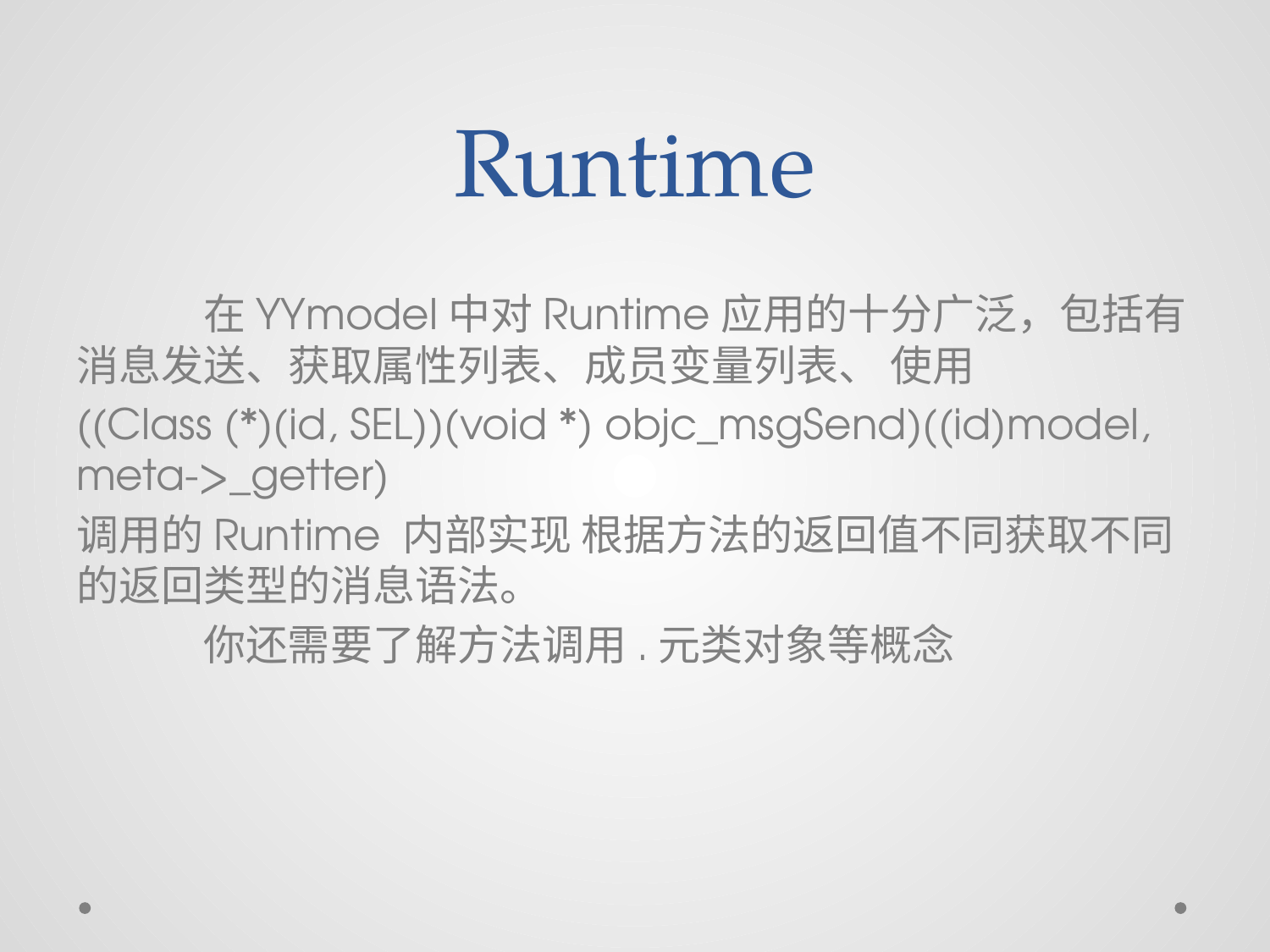

# Runtime

	在YYmodel中对Runtime应用的十分广泛，包括有消息发送、获取属性列表、成员变量列表、 使用
((Class (*)(id, SEL))(void *) objc_msgSend)((id)model, meta->_getter)
调用的Runtime 内部实现 根据方法的返回值不同获取不同的返回类型的消息语法。
	你还需要了解方法调用.元类对象等概念